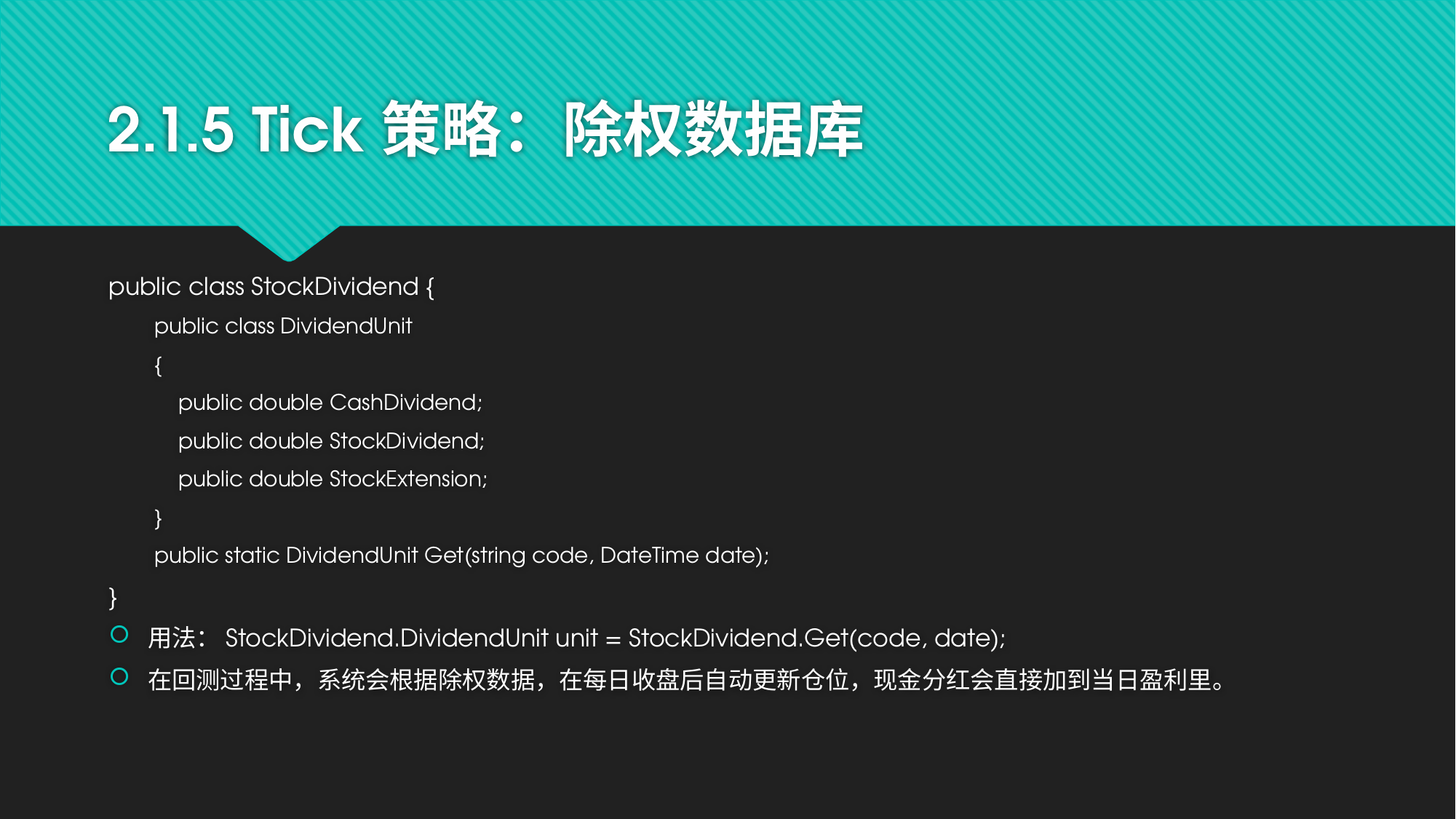

# 2.1.5 Tick策略：除权数据库
public class StockDividend {
public class DividendUnit
{
    public double CashDividend;
    public double StockDividend;
    public double StockExtension;
}
public static DividendUnit Get(string code, DateTime date);
}
用法：StockDividend.DividendUnit unit = StockDividend.Get(code, date);
在回测过程中，系统会根据除权数据，在每日收盘后自动更新仓位，现金分红会直接加到当日盈利里。